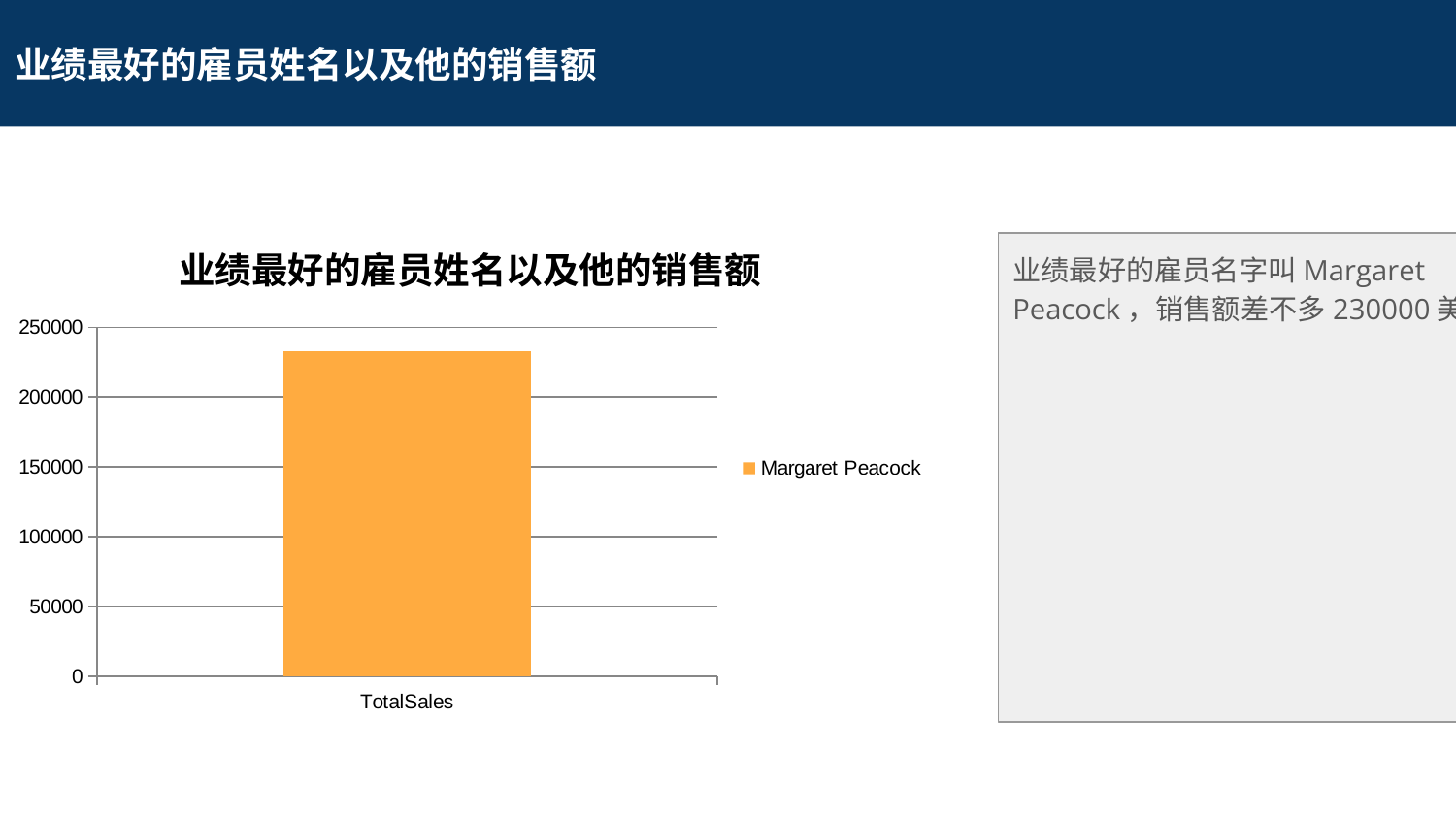

# 业绩最好的雇员姓名以及他的销售额

### Chart: 业绩最好的雇员姓名以及他的销售额

| Category | Margaret Peacock |
|---|---|
| TotalSales | 232890.846 |
业绩最好的雇员名字叫Margaret Peacock，销售额差不多230000美元。